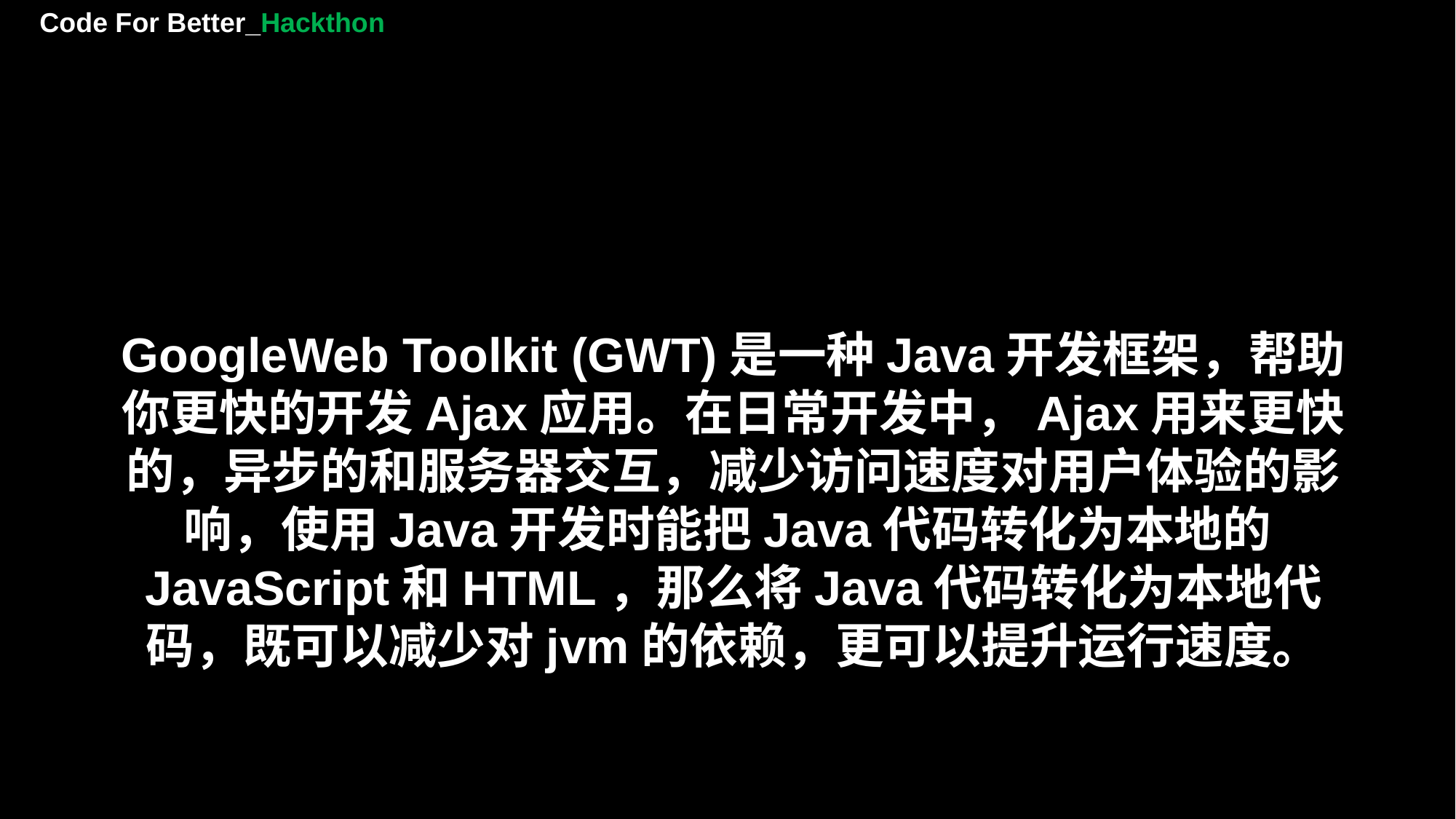

Code For Better_Hackthon
GoogleWeb Toolkit (GWT)是一种Java开发框架，帮助你更快的开发Ajax应用。在日常开发中，Ajax用来更快的，异步的和服务器交互，减少访问速度对用户体验的影响，使用Java开发时能把Java代码转化为本地的JavaScript和HTML，那么将Java代码转化为本地代码，既可以减少对jvm的依赖，更可以提升运行速度。